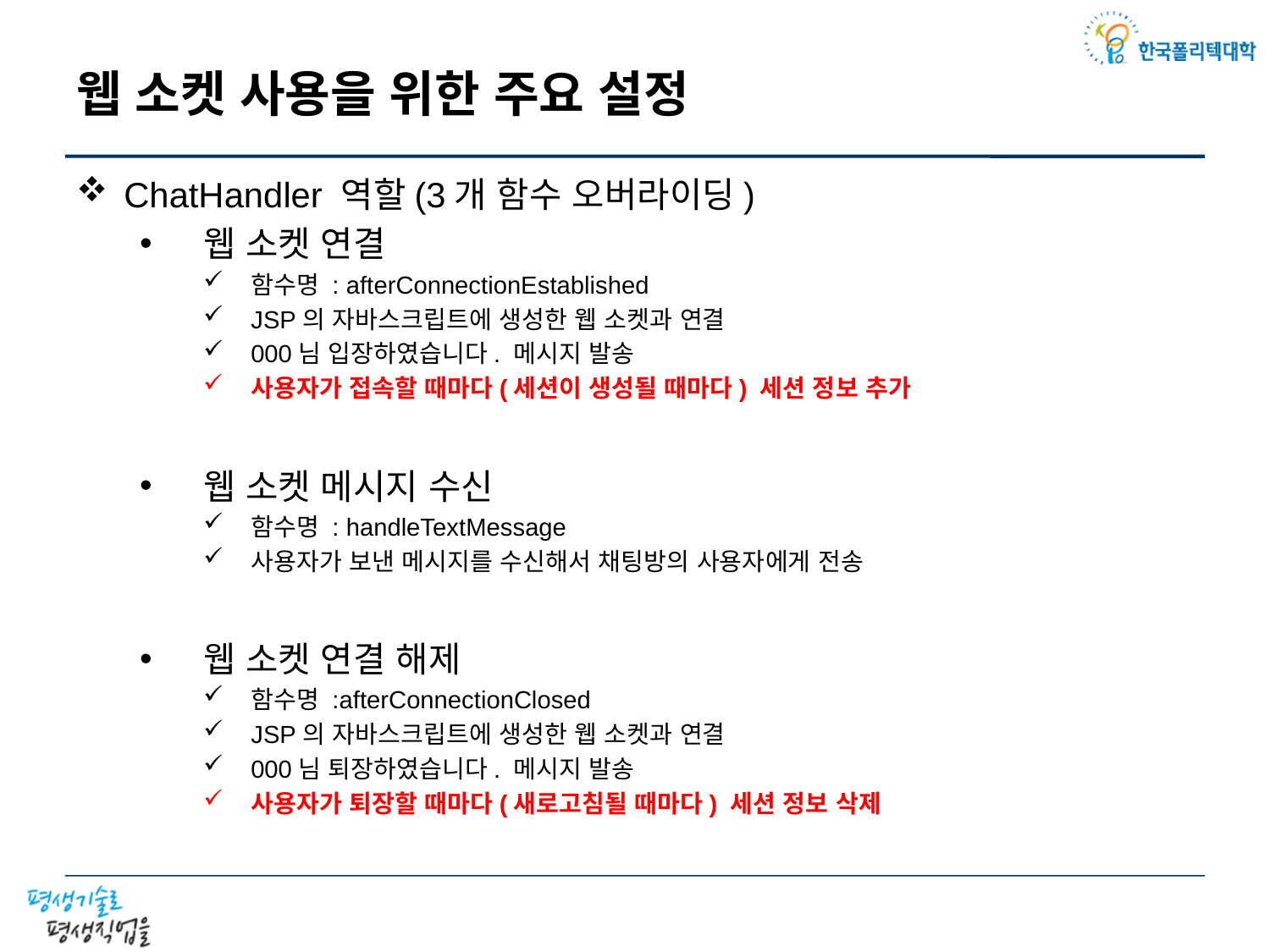

# 웹 소켓 사용을 위한 주요 설정
ChatHandler 역할(3개 함수 오버라이딩)
웹 소켓 연결
함수명 : afterConnectionEstablished
JSP의 자바스크립트에 생성한 웹 소켓과 연결
000님 입장하였습니다. 메시지 발송
사용자가 접속할 때마다(세션이 생성될 때마다) 세션 정보 추가

웹 소켓 메시지 수신
함수명 : handleTextMessage
사용자가 보낸 메시지를 수신해서 채팅방의 사용자에게 전송

웹 소켓 연결 해제
함수명 :afterConnectionClosed
JSP의 자바스크립트에 생성한 웹 소켓과 연결
000님 퇴장하였습니다. 메시지 발송
사용자가 퇴장할 때마다(새로고침될 때마다) 세션 정보 삭제